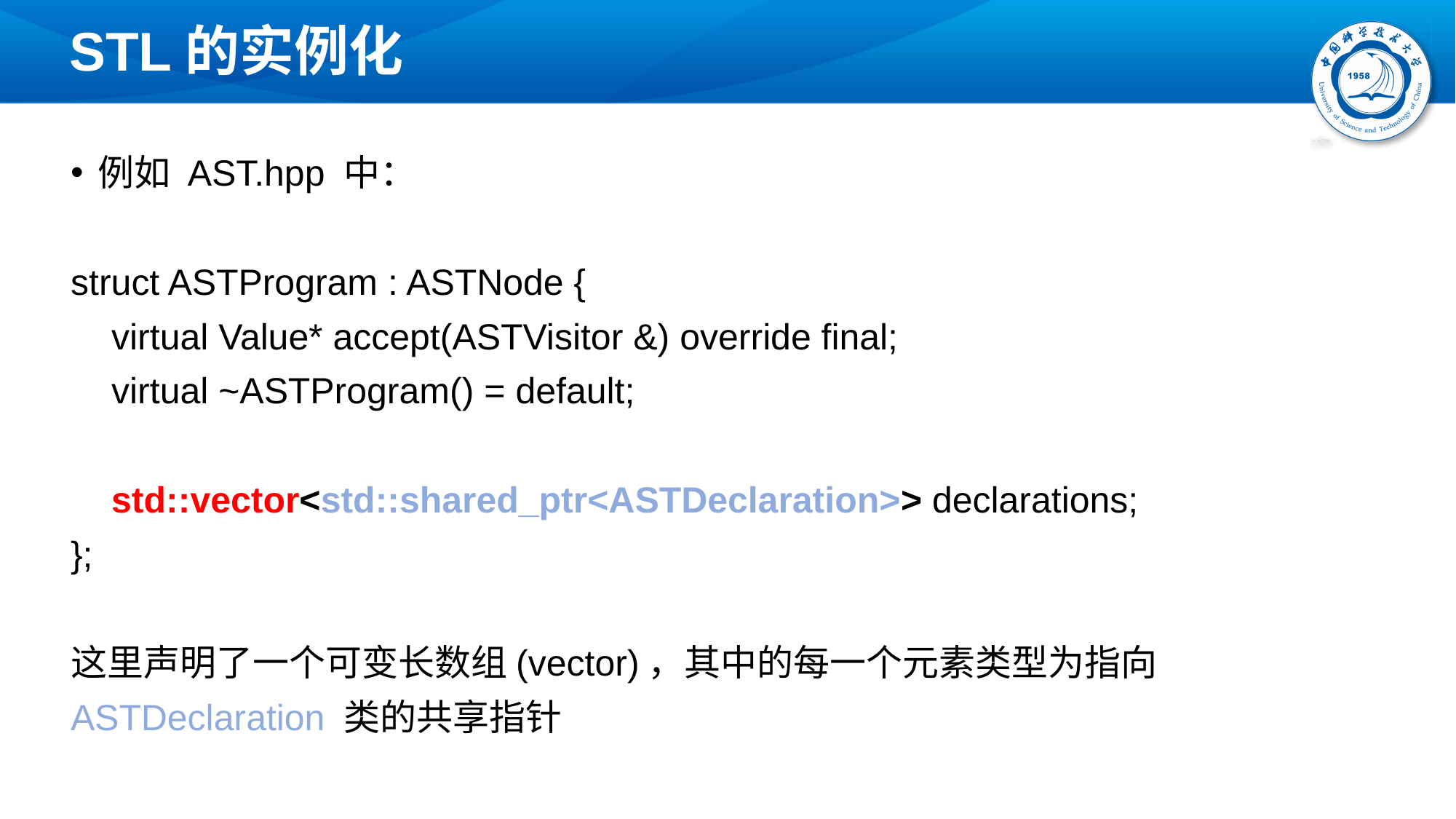

# STL的实例化
例如 AST.hpp 中：

struct ASTProgram : ASTNode {
    virtual Value* accept(ASTVisitor &) override final;
    virtual ~ASTProgram() = default;

    std::vector<std::shared_ptr<ASTDeclaration>> declarations;
};

这里声明了一个可变长数组(vector)，其中的每一个元素类型为指向
ASTDeclaration 类的共享指针